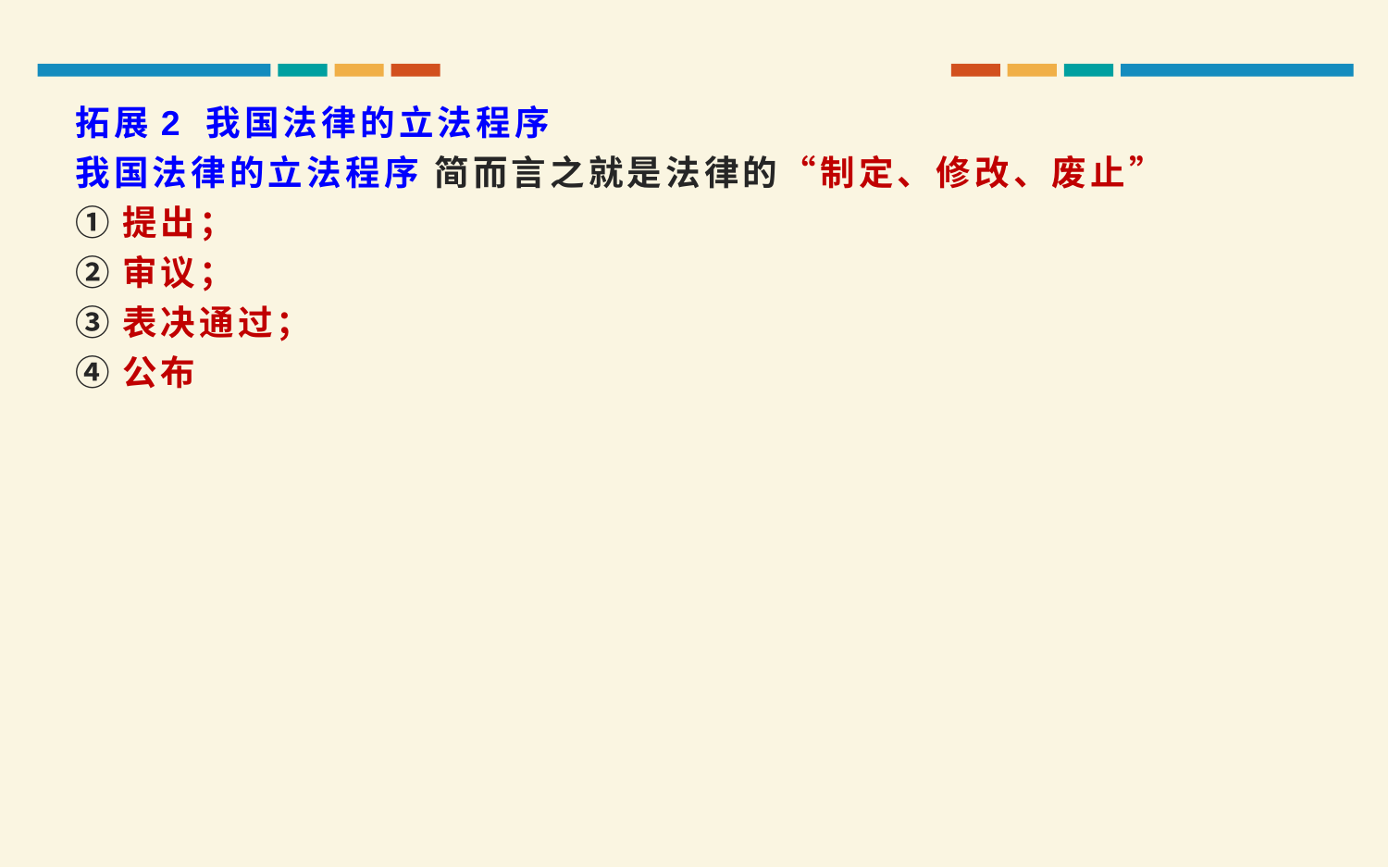

拓展2 我国法律的立法程序
我国法律的立法程序 简而言之就是法律的“制定、修改、废止”
①提出；
②审议；
③表决通过；
④公布